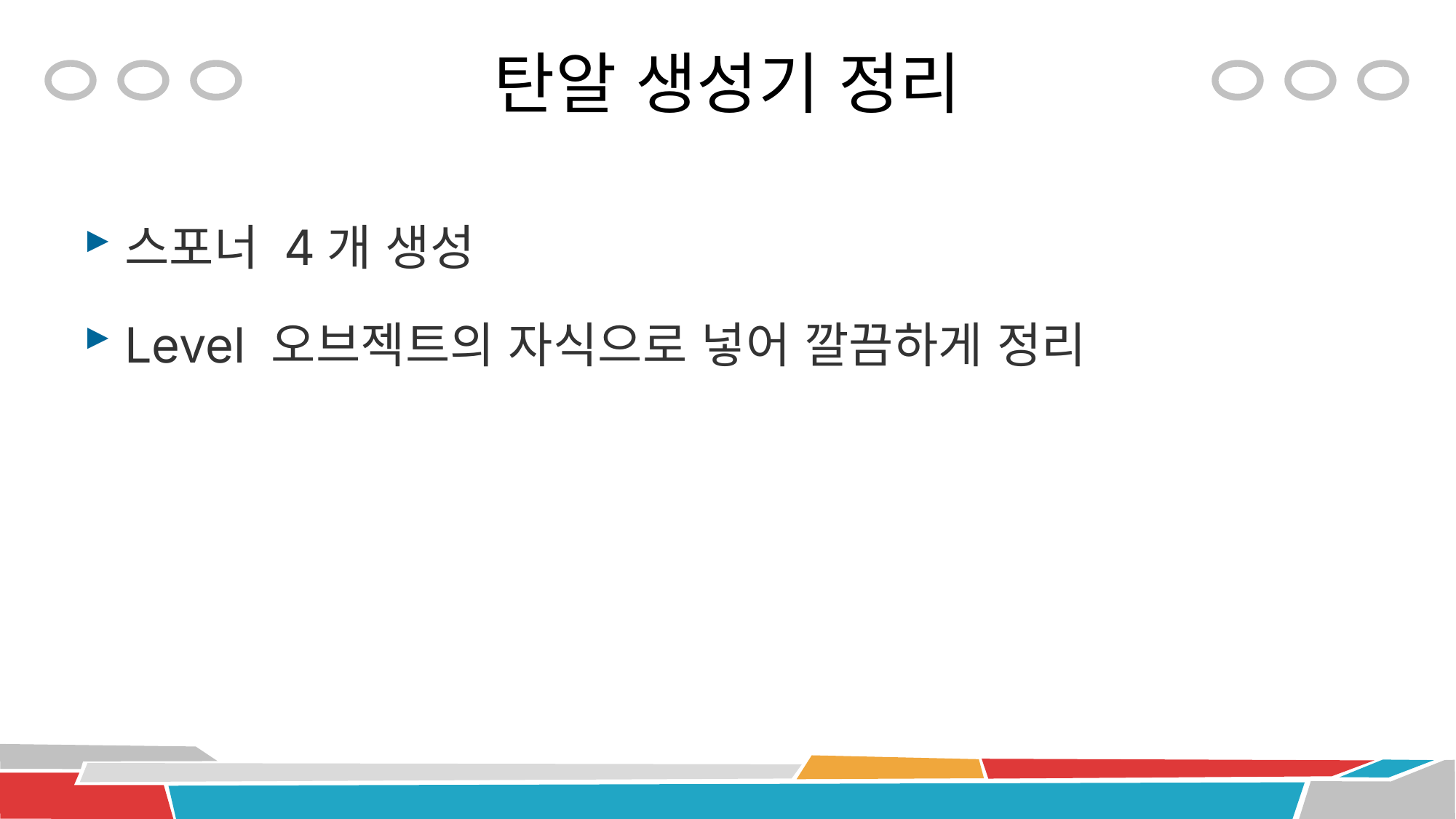

# 탄알 생성기 정리
스포너 4개 생성
Level 오브젝트의 자식으로 넣어 깔끔하게 정리